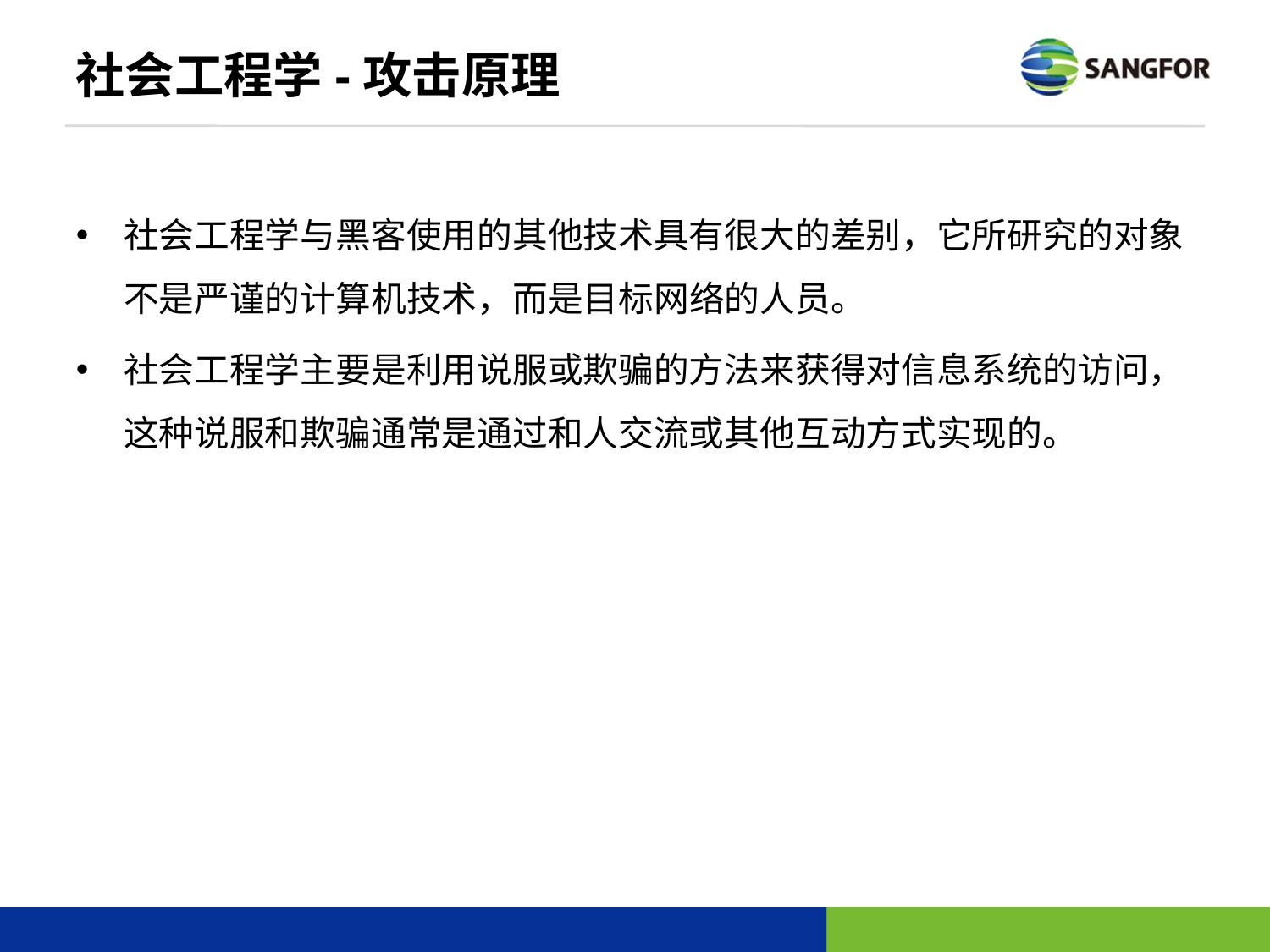

# 社会工程学-攻击原理
社会工程学与黑客使用的其他技术具有很大的差别，它所研究的对象不是严谨的计算机技术，而是目标网络的人员。
社会工程学主要是利用说服或欺骗的方法来获得对信息系统的访问，这种说服和欺骗通常是通过和人交流或其他互动方式实现的。